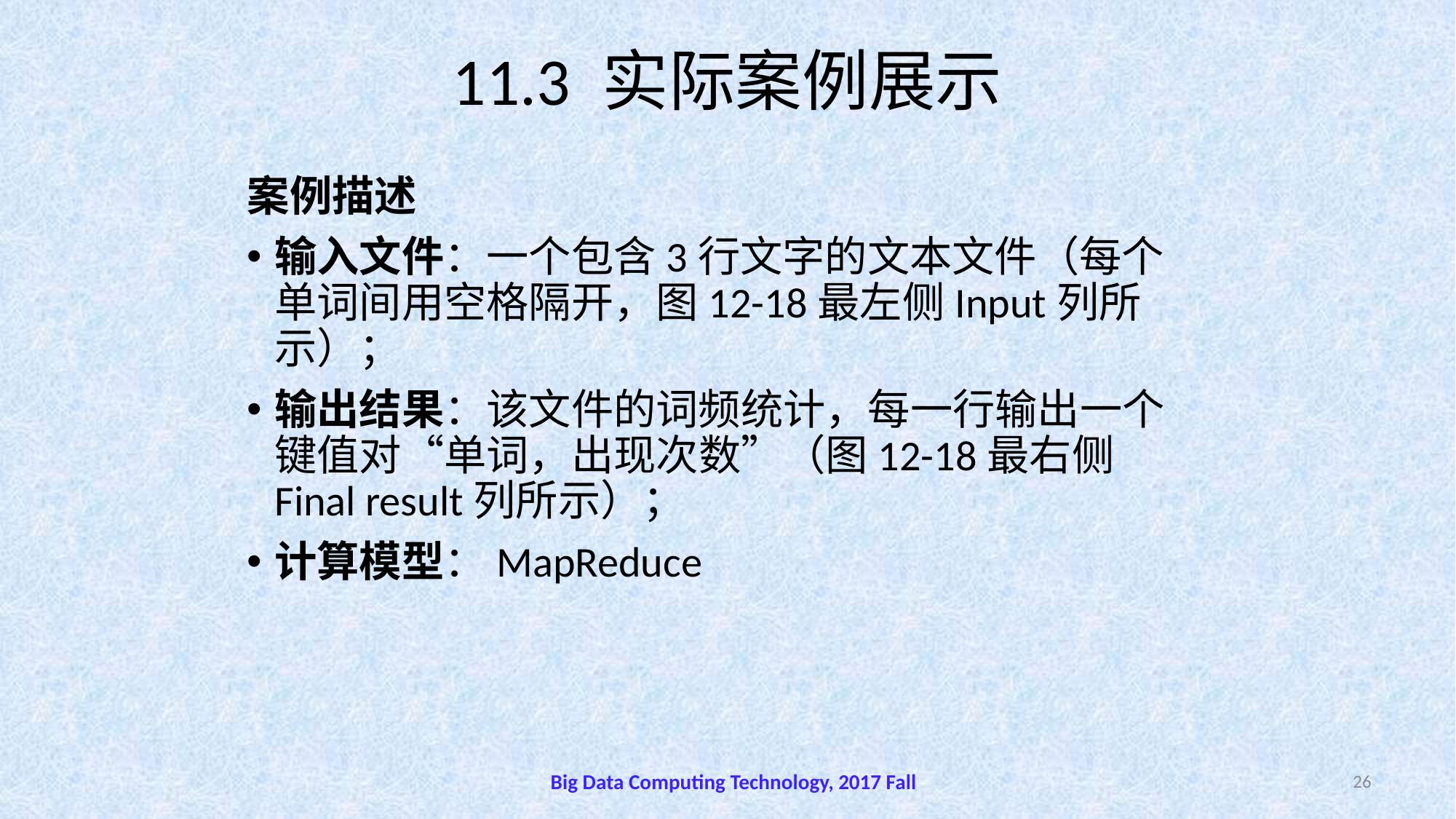

# 11.3 实际案例展示
案例描述
输入文件：一个包含3行文字的文本文件（每个单词间用空格隔开，图12-18最左侧Input列所示）；
输出结果：该文件的词频统计，每一行输出一个键值对“单词，出现次数”（图12-18最右侧Final result列所示）；
计算模型：MapReduce
Big Data Computing Technology, 2017 Fall
26